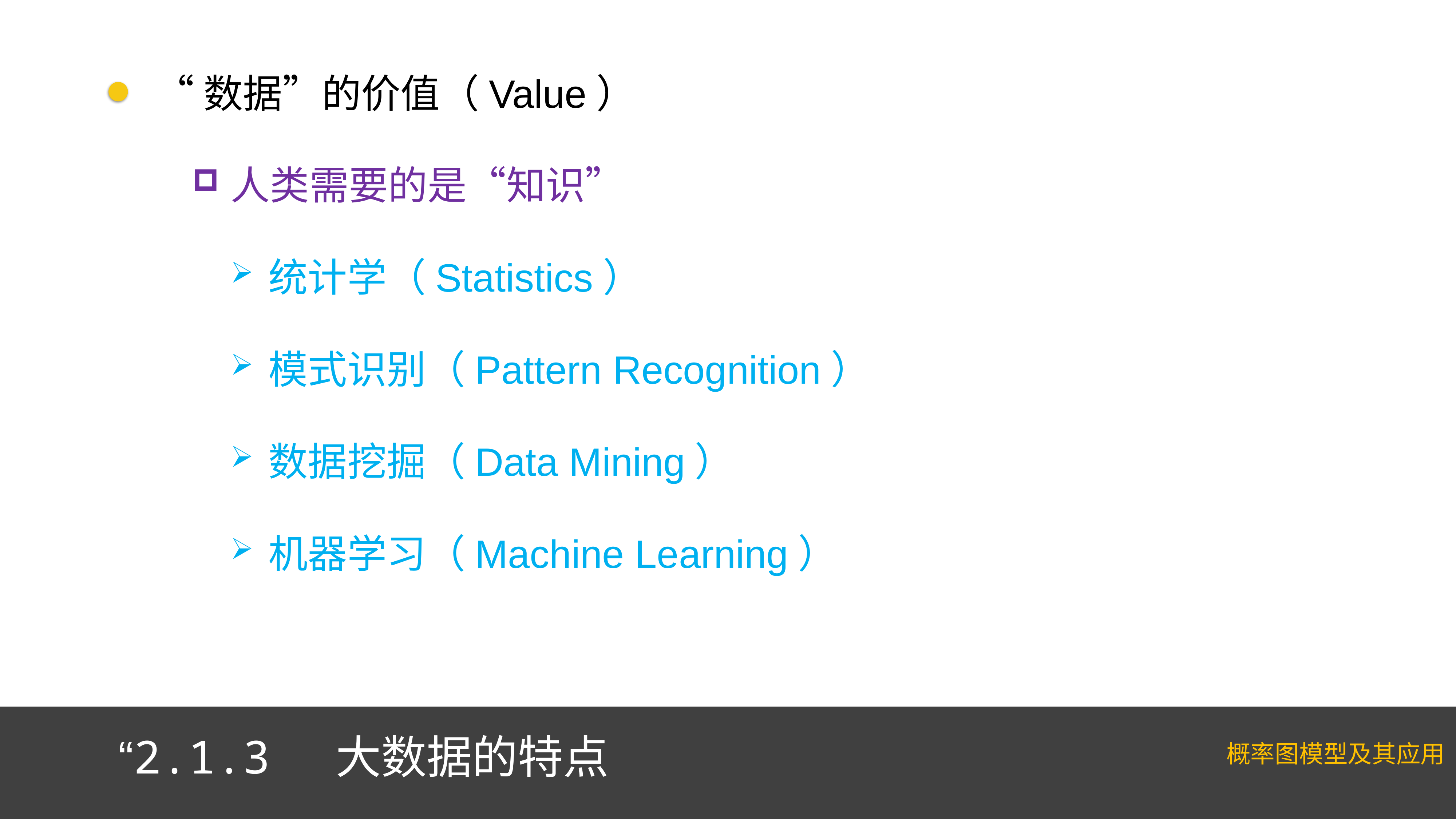

“数据”的价值（Value）
人类需要的是“知识”
统计学（Statistics）
模式识别（Pattern Recognition）
数据挖掘（Data Mining）
机器学习（Machine Learning）

“2.1.3  大数据的特点